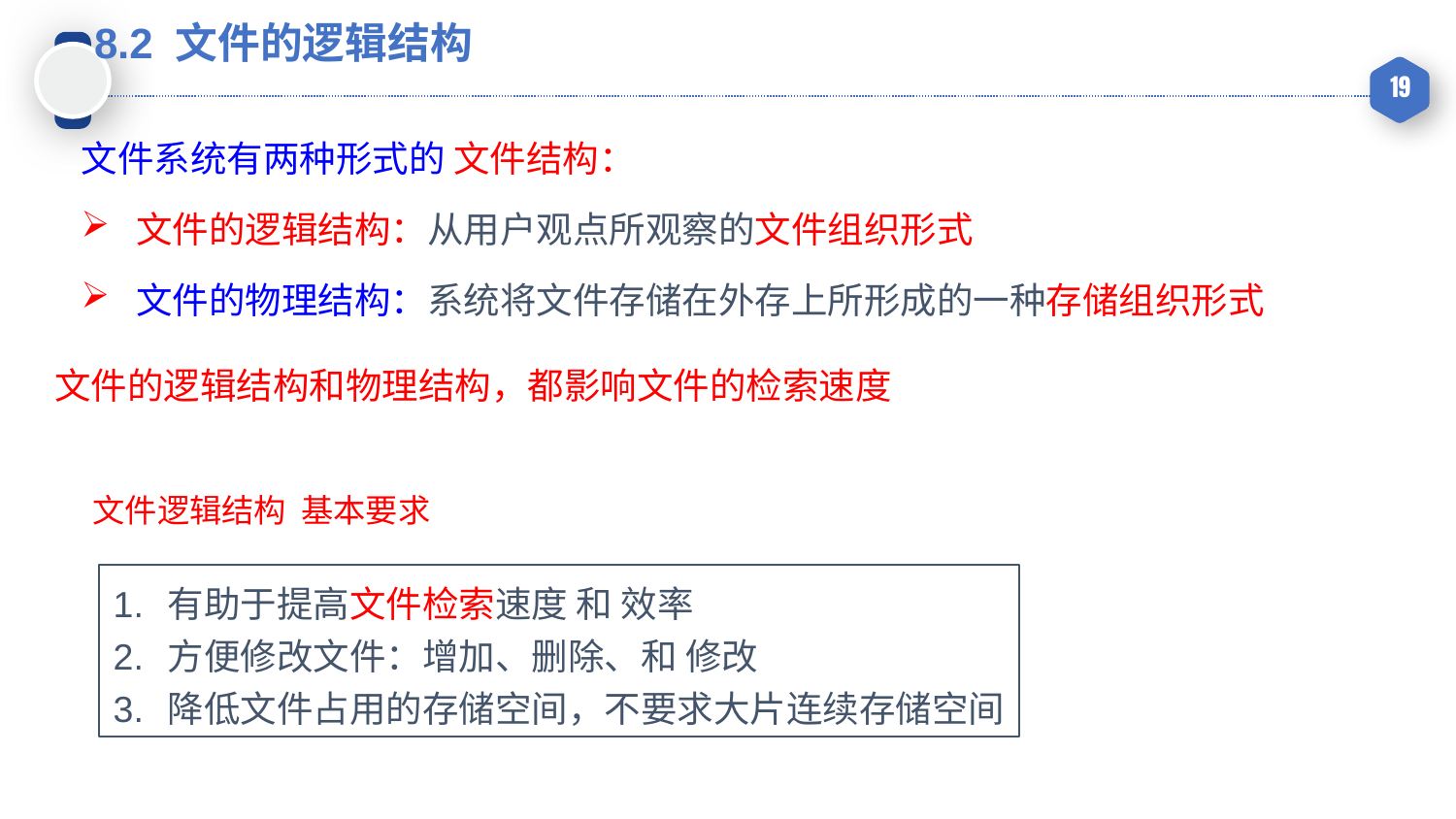

8.2 文件的逻辑结构
文件系统有两种形式的 文件结构：
文件的逻辑结构：从用户观点所观察的文件组织形式
文件的物理结构：系统将文件存储在外存上所形成的一种存储组织形式

文件的逻辑结构和物理结构，都影响文件的检索速度

文件逻辑结构  基本要求
有助于提高文件检索速度 和 效率
方便修改文件：增加、删除、和 修改
降低文件占用的存储空间，不要求大片连续存储空间